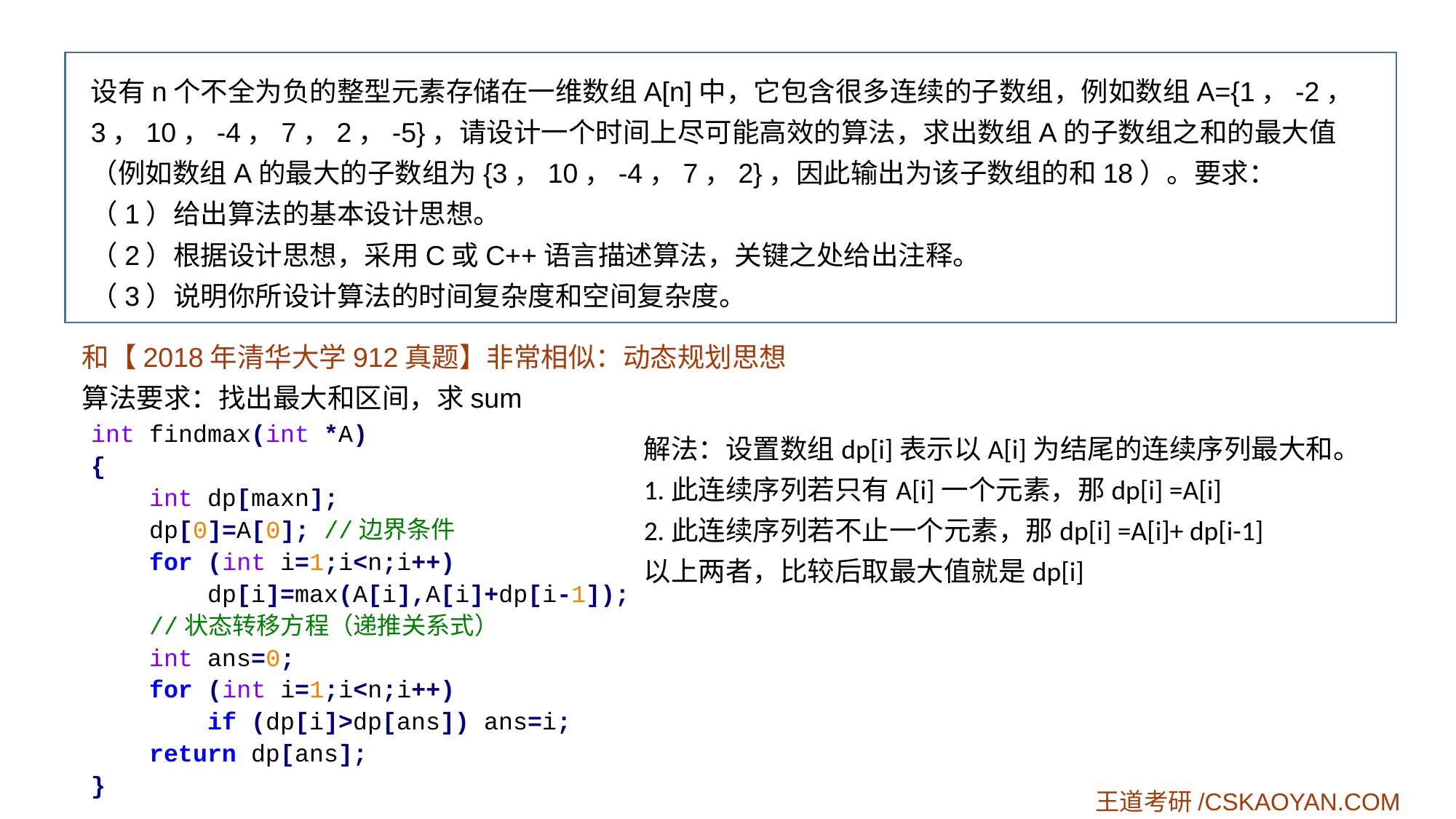

设有n个不全为负的整型元素存储在一维数组A[n]中，它包含很多连续的子数组，例如数组A={1，-2，3，10，-4，7，2，-5}，请设计一个时间上尽可能高效的算法，求出数组A的子数组之和的最大值（例如数组A的最大的子数组为{3，10，-4，7，2}，因此输出为该子数组的和18）。要求：
（1）给出算法的基本设计思想。
（2）根据设计思想，采用C或C++语言描述算法，关键之处给出注释。
（3）说明你所设计算法的时间复杂度和空间复杂度。
和【2018年清华大学912真题】非常相似：动态规划思想
算法要求：找出最大和区间，求sum
int findmax(int *A)
{
    int dp[maxn];
    dp[0]=A[0]; //边界条件
    for (int i=1;i<n;i++)
        dp[i]=max(A[i],A[i]+dp[i-1]);
    //状态转移方程（递推关系式）
    int ans=0;
    for (int i=1;i<n;i++)
        if (dp[i]>dp[ans]) ans=i;
    return dp[ans];
}
解法：设置数组dp[i]表示以A[i]为结尾的连续序列最大和。
1.此连续序列若只有A[i]一个元素，那dp[i] =A[i]
2.此连续序列若不止一个元素，那dp[i] =A[i]+ dp[i-1]
以上两者，比较后取最大值就是dp[i]
王道考研/CSKAOYAN.COM